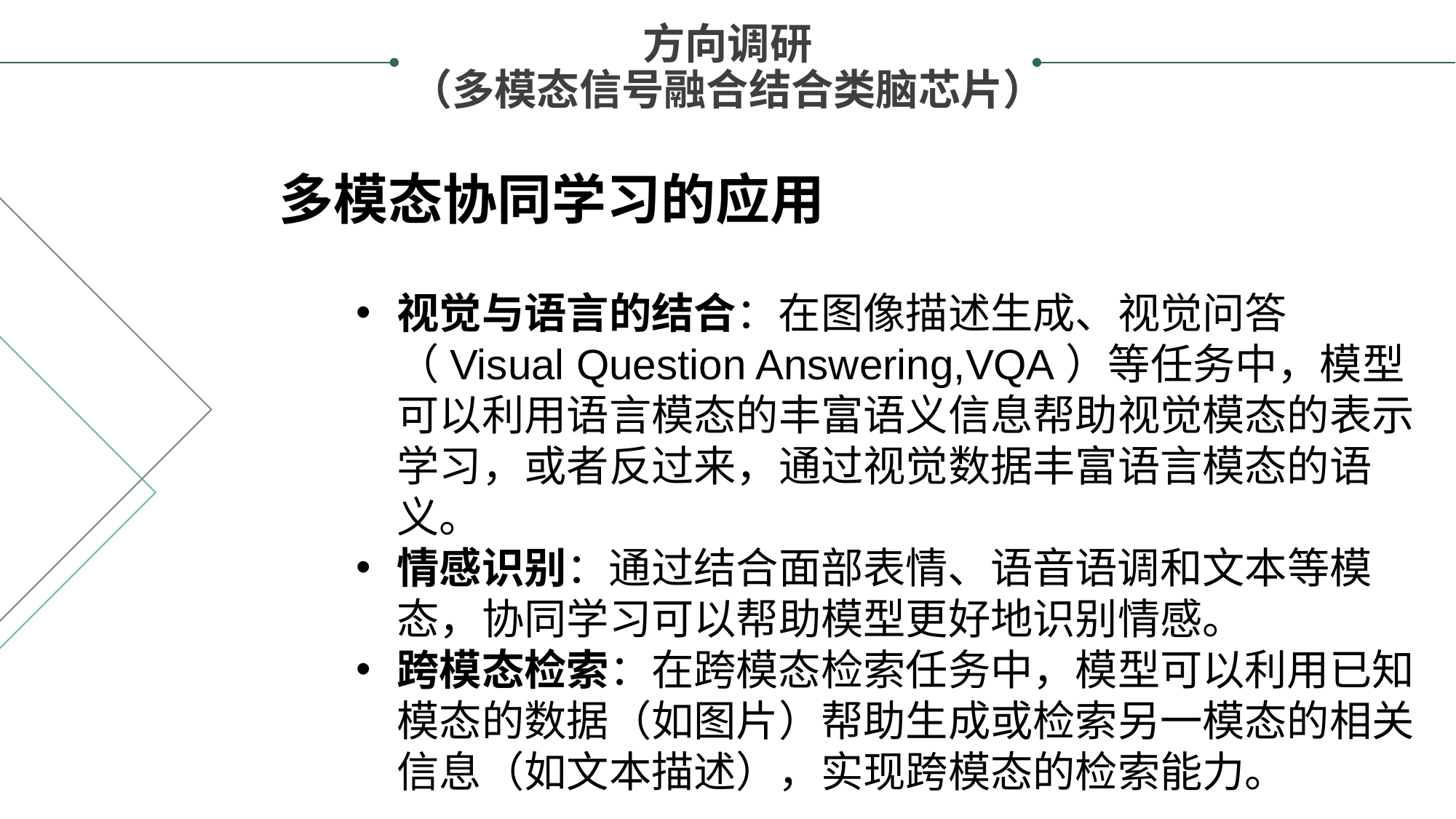

方向调研
（多模态信号融合结合类脑芯片）
多模态协同学习的应用

视觉与语言的结合：在图像描述生成、视觉问答（Visual Question Answering,VQA）等任务中，模型可以利用语言模态的丰富语义信息帮助视觉模态的表示学习，或者反过来，通过视觉数据丰富语言模态的语义。
情感识别：通过结合面部表情、语音语调和文本等模态，协同学习可以帮助模型更好地识别情感。
跨模态检索：在跨模态检索任务中，模型可以利用已知模态的数据（如图片）帮助生成或检索另一模态的相关信息（如文本描述），实现跨模态的检索能力。